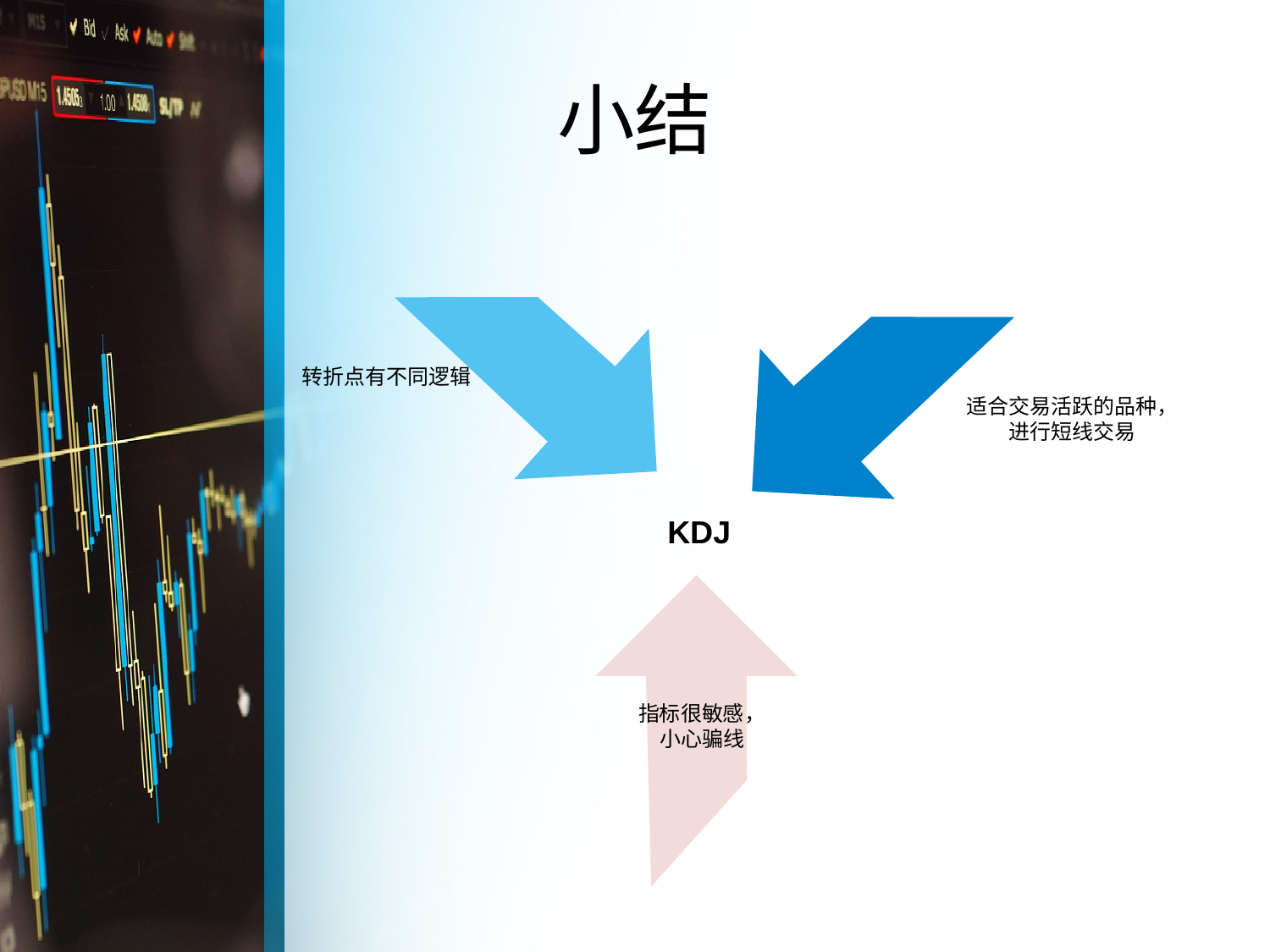

# 小结

转折点有不同逻辑
适合交易活跃的品种，
进行短线交易
KDJ

指标很敏感，
小心骗线